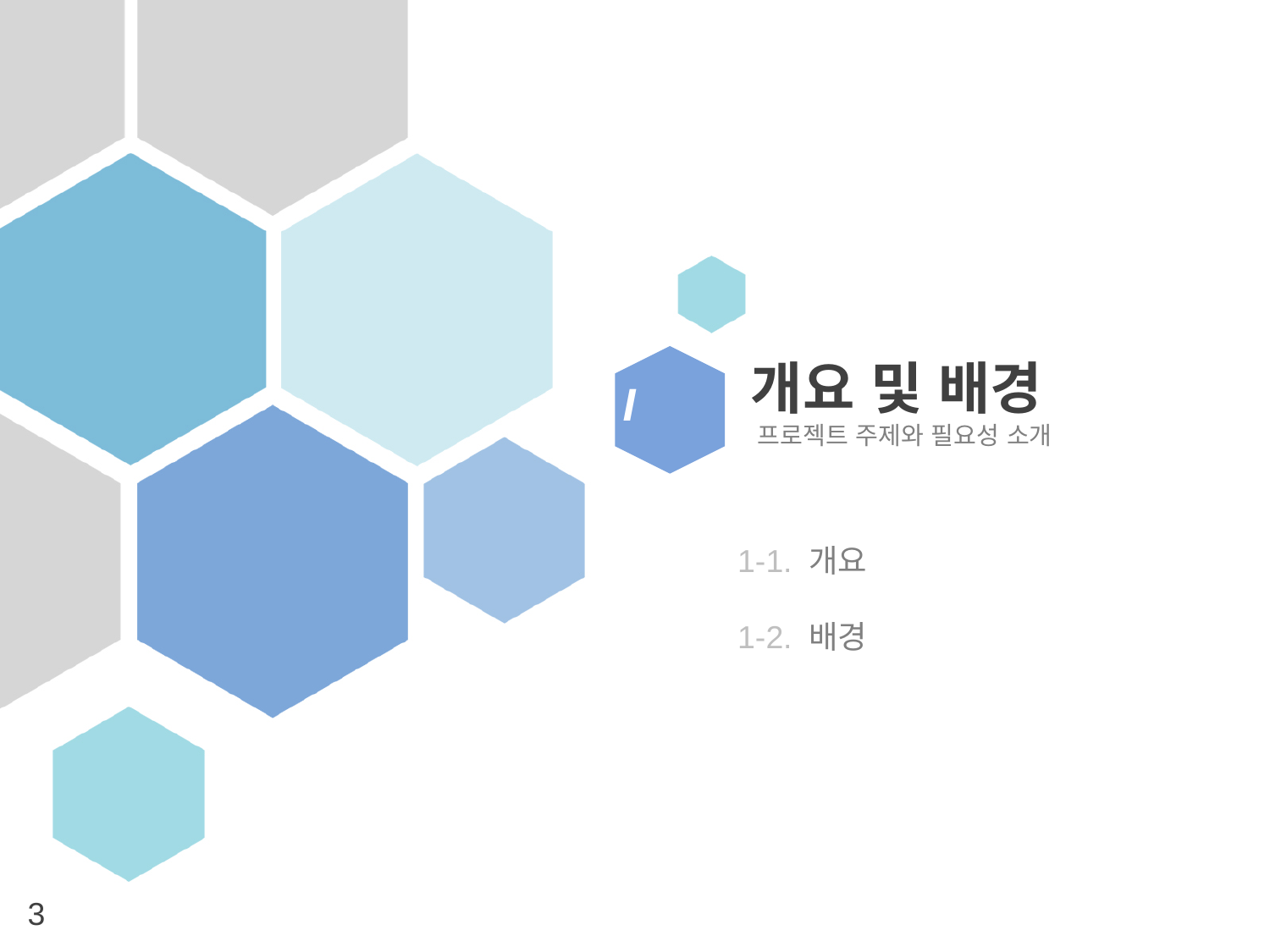

개요 및 배경

I
프로젝트 주제와 필요성 소개
1-1. 개요
1-2. 배경
3